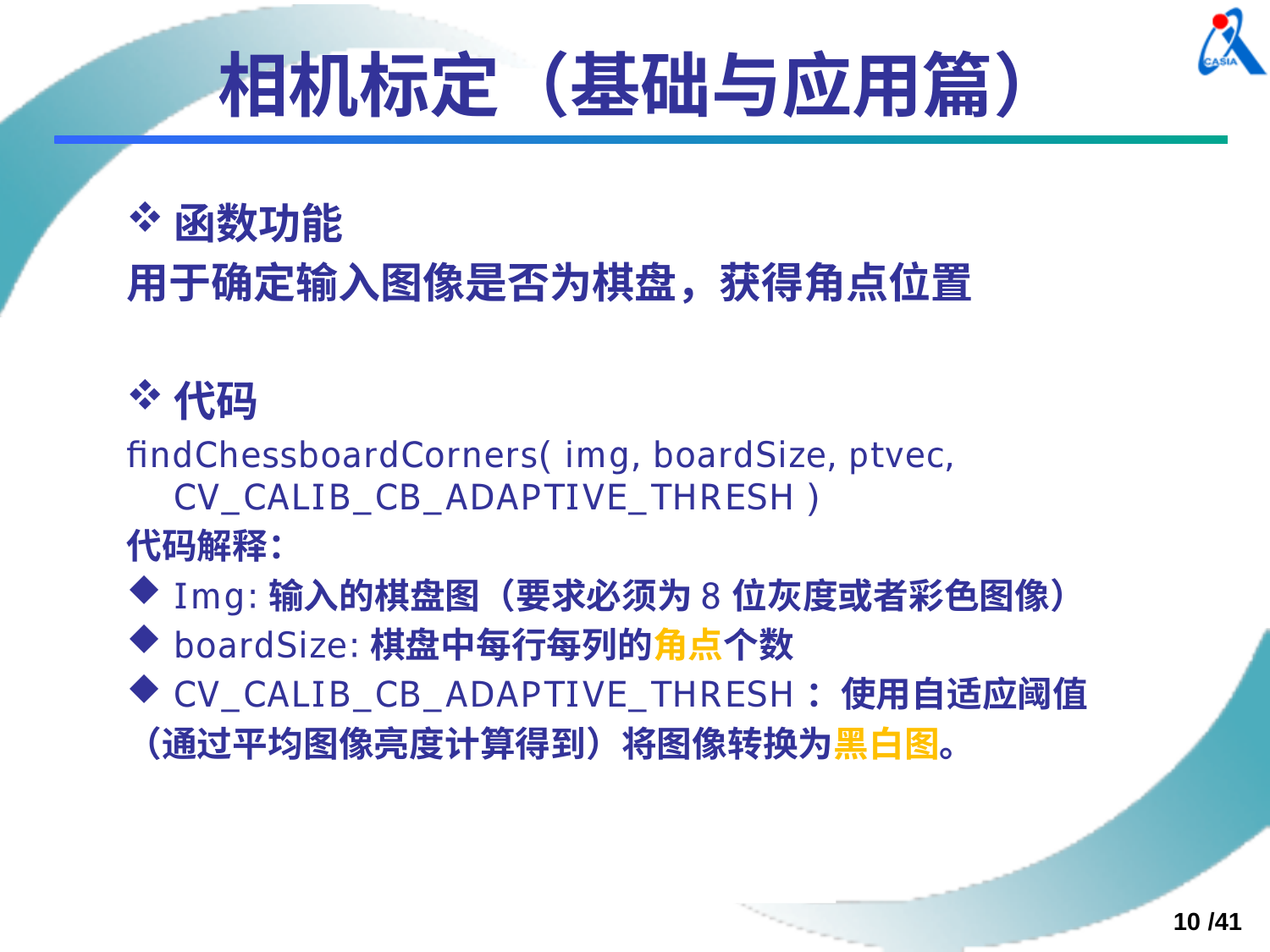

# 相机标定（基础与应用篇）
函数功能
用于确定输入图像是否为棋盘，获得角点位置

代码
findChessboardCorners( img, boardSize, ptvec, CV_CALIB_CB_ADAPTIVE_THRESH )
代码解释：
Img:输入的棋盘图（要求必须为8位灰度或者彩色图像）
boardSize:棋盘中每行每列的角点个数
CV_CALIB_CB_ADAPTIVE_THRESH：使用自适应阈值
（通过平均图像亮度计算得到）将图像转换为黑白图。

10 /41